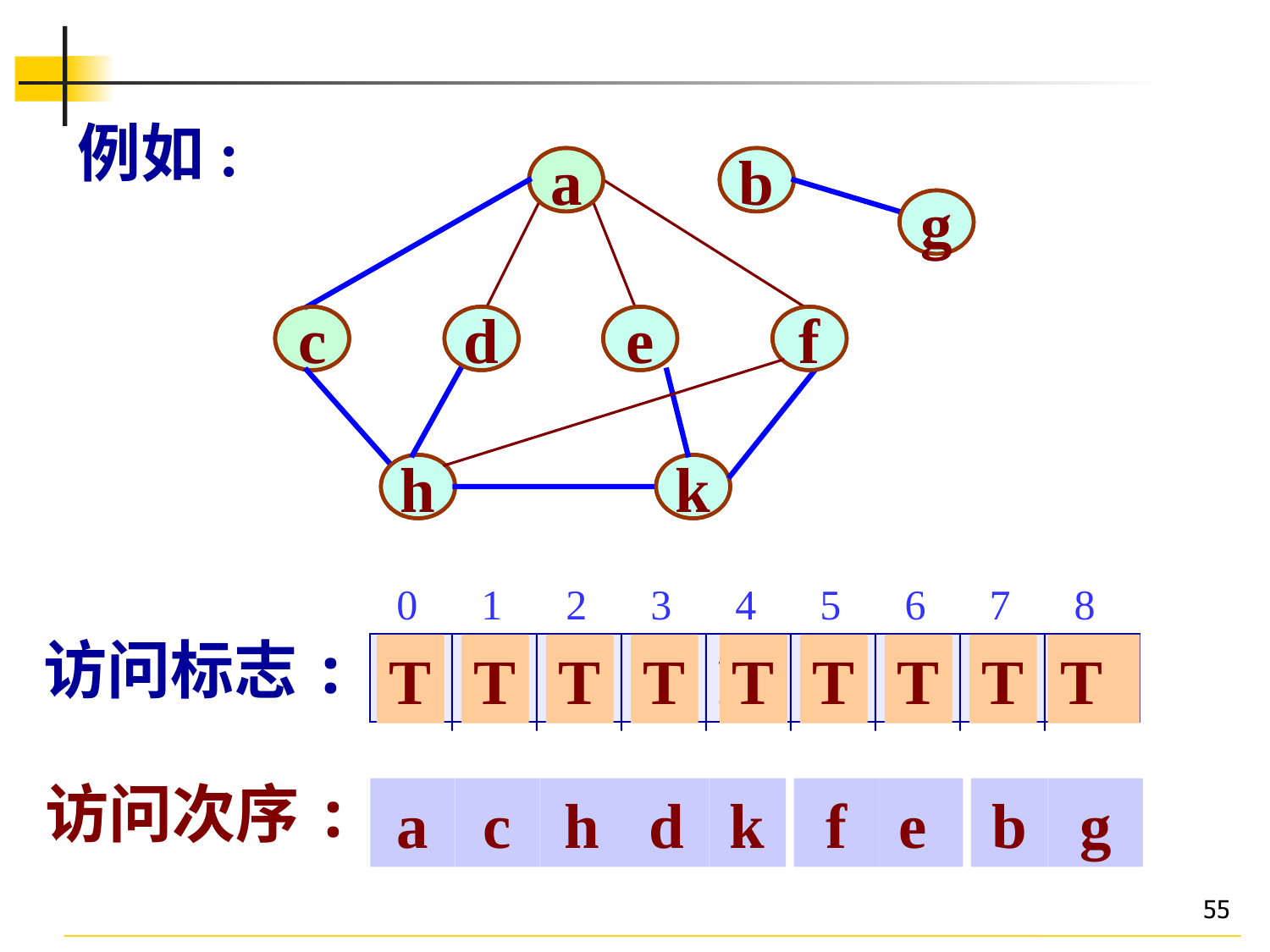

例如:
a
a
b
b

g
g

c
c
d
d
e
e
f
f

h
h
k
k

0      1      2      3      4      5      6      7      8
访问标志:
F   F   F   F   F   F   F   F   F
T

T

T

T

T

T

T

T

T
访问次序:
a
c
h
d
k
f
e
b
g
55